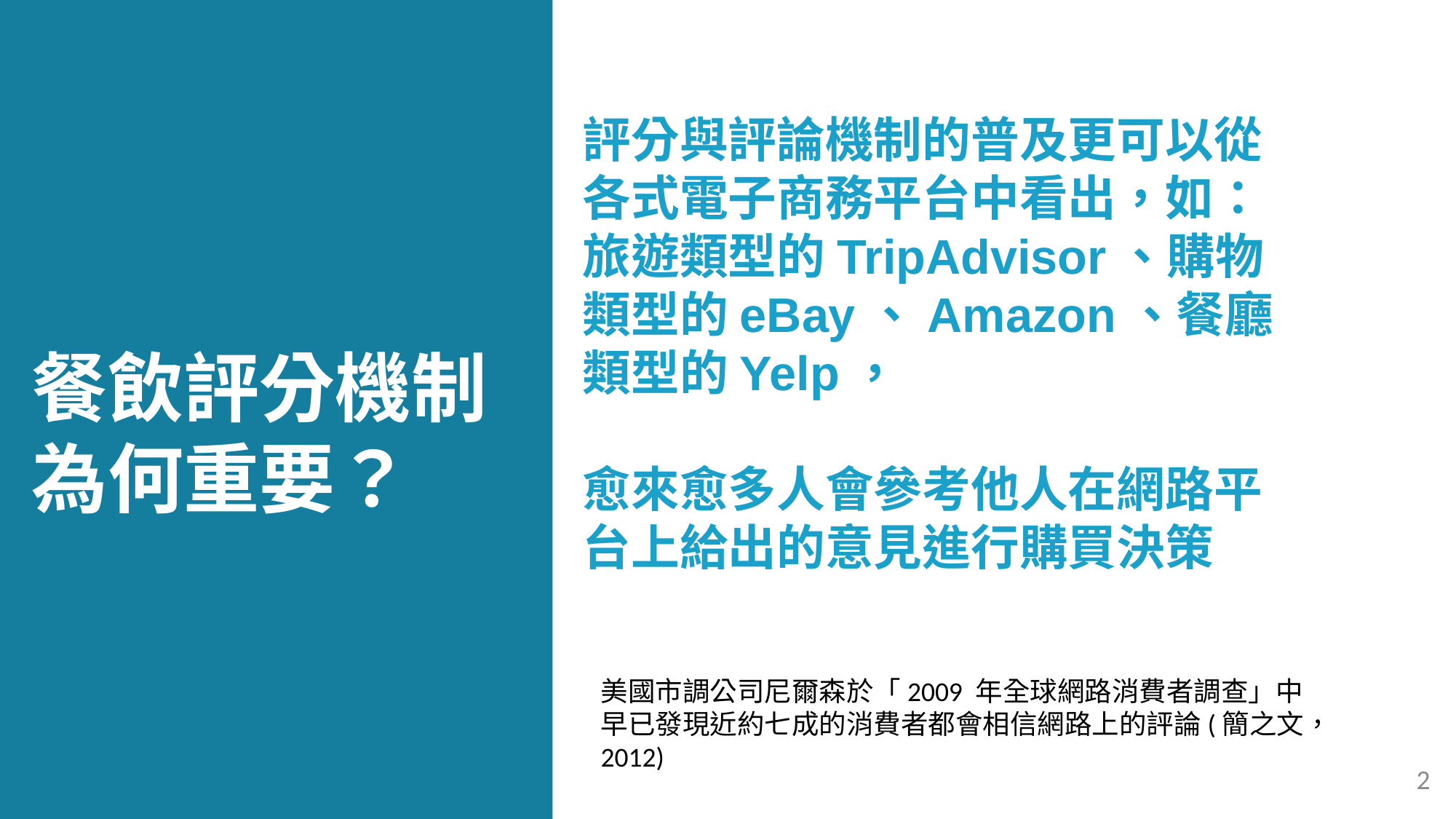

評分與評論機制的普及更可以從各式電子商務平台中看出，如：旅遊類型的TripAdvisor、購物類型的eBay、Amazon、餐廳類型的Yelp，

愈來愈多人會參考他人在網路平台上給出的意見進行購買決策
餐飲評分機制
為何重要？
美國市調公司尼爾森於「2009 年全球網路消費者調查」中早已發現近約七成的消費者都會相信網路上的評論(簡之文，2012)
2